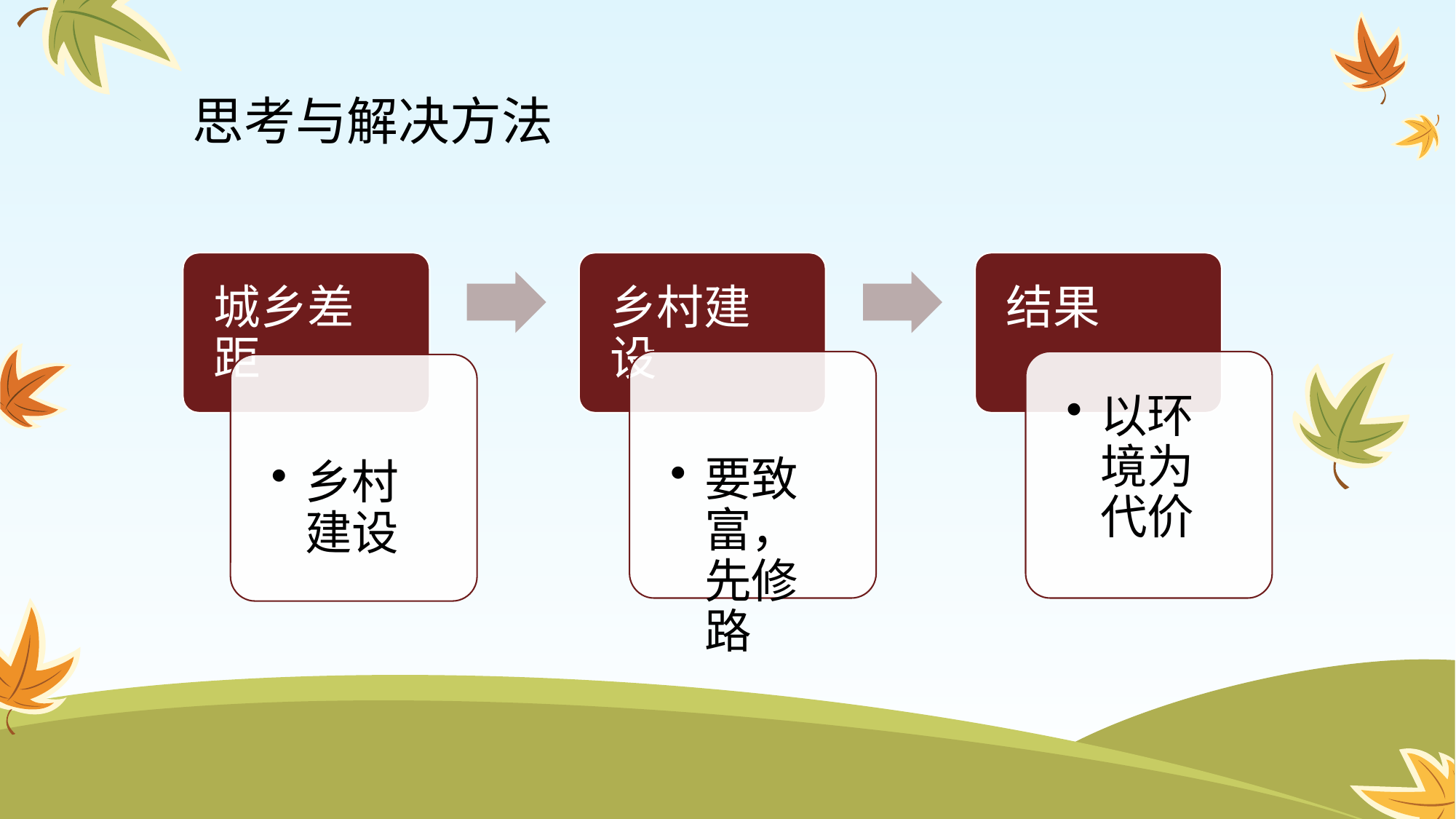

# 思考与解决方法
城乡差距

乡村建设

乡村建设

要致富，先修路

结果
以环境为代价